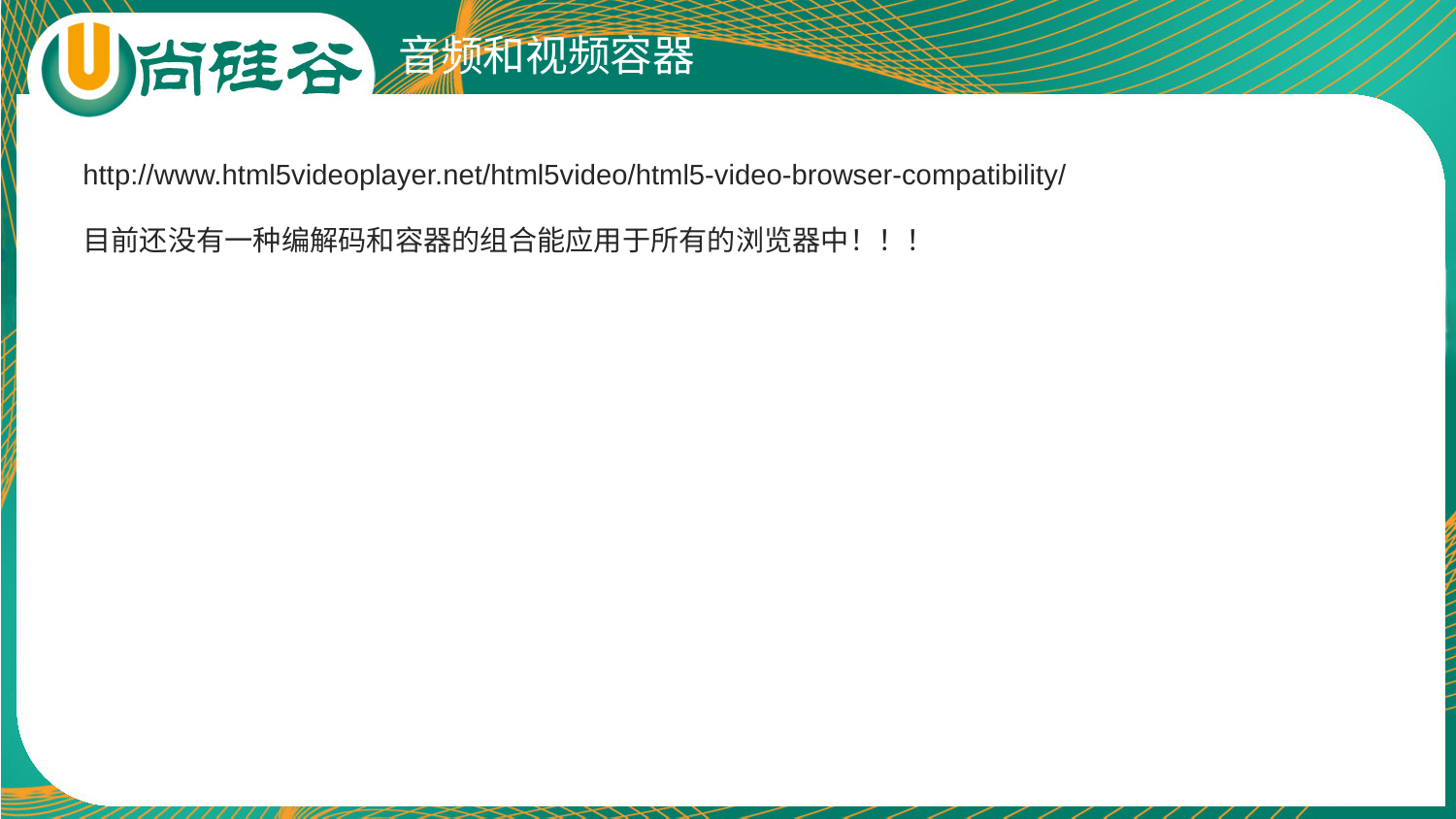

# 音频和视频容器
http://www.html5videoplayer.net/html5video/html5-video-browser-compatibility/
目前还没有一种编解码和容器的组合能应用于所有的浏览器中！！！